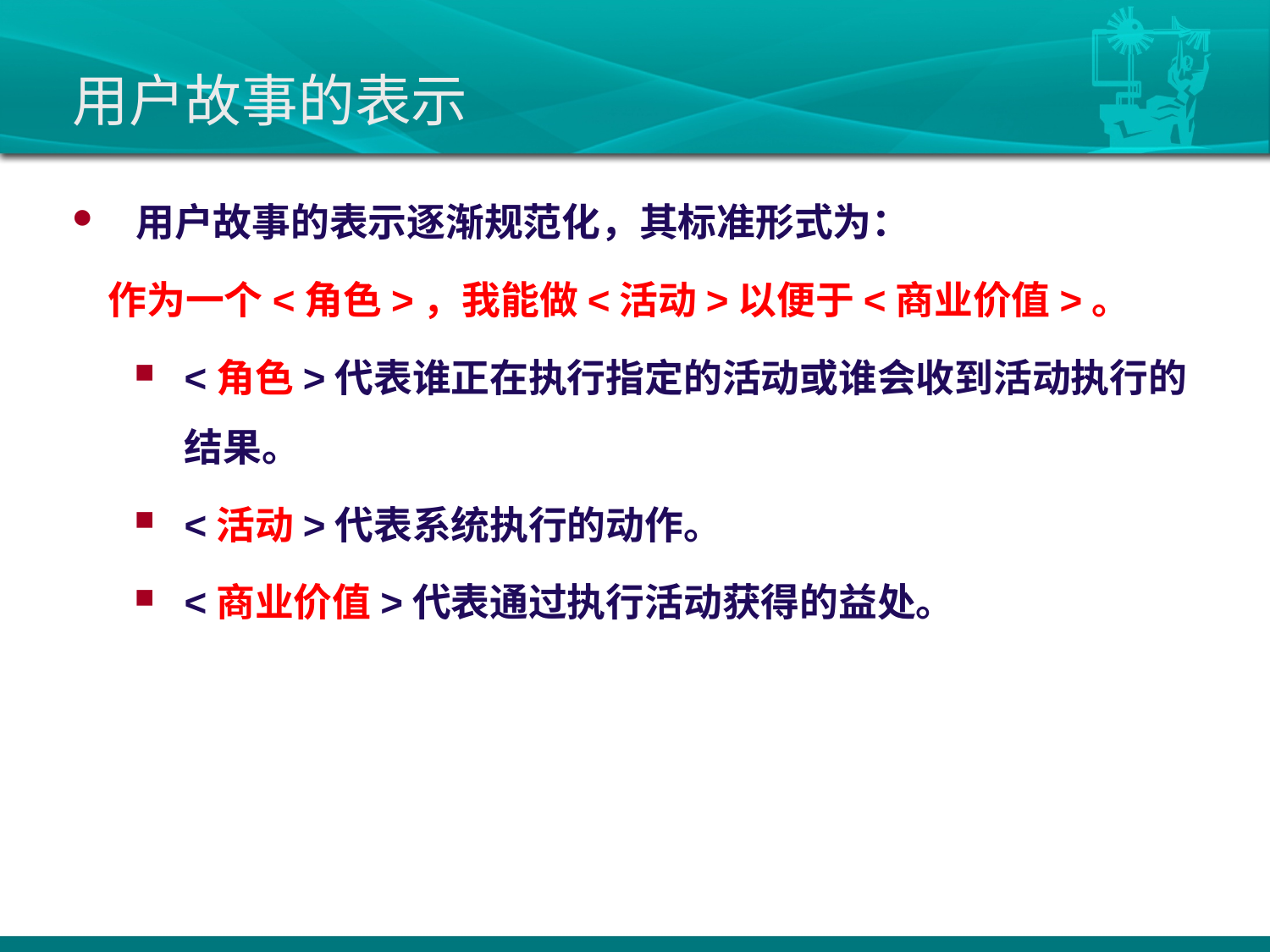

# 用户故事的表示
用户故事的表示逐渐规范化，其标准形式为：
   作为一个<角色>，我能做<活动>以便于<商业价值>。
<角色>代表谁正在执行指定的活动或谁会收到活动执行的结果。
<活动>代表系统执行的动作。
<商业价值>代表通过执行活动获得的益处。